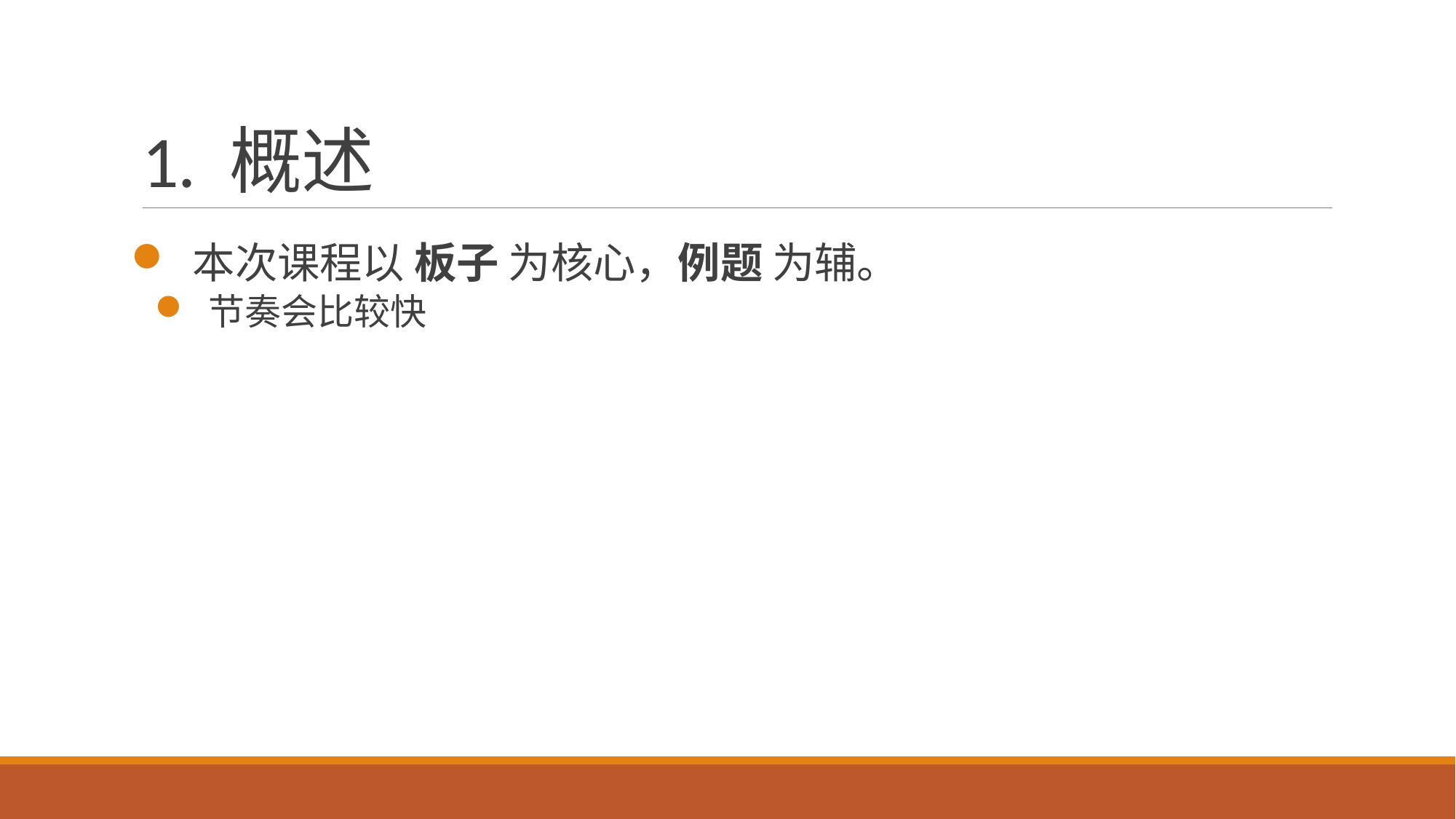

# 1. 概述
 本次课程以 板子 为核心，例题 为辅。
 节奏会比较快